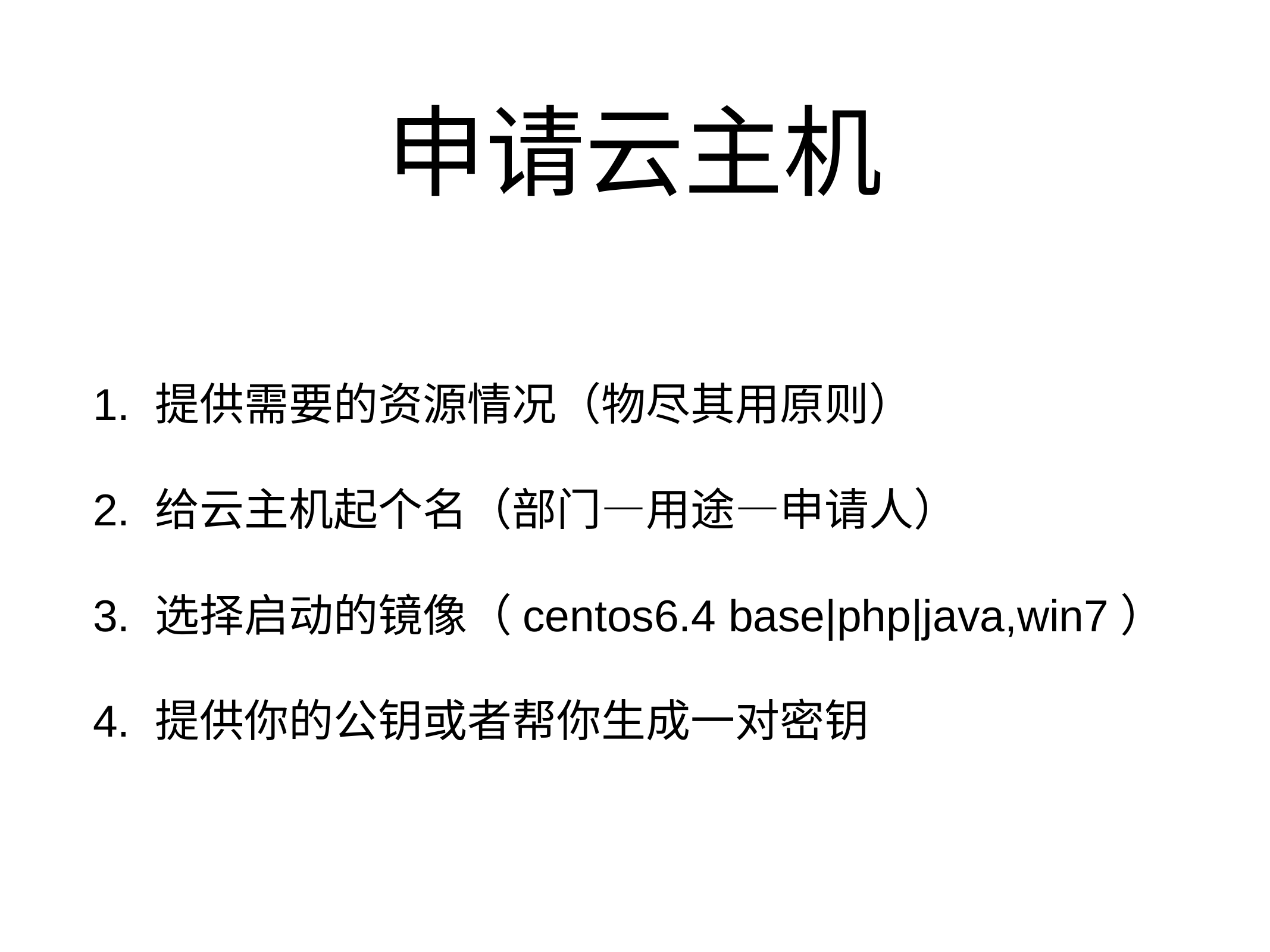

# 申请云主机
提供需要的资源情况（物尽其用原则）
给云主机起个名（部门—用途—申请人）
选择启动的镜像（centos6.4 base|php|java,win7）
提供你的公钥或者帮你生成一对密钥